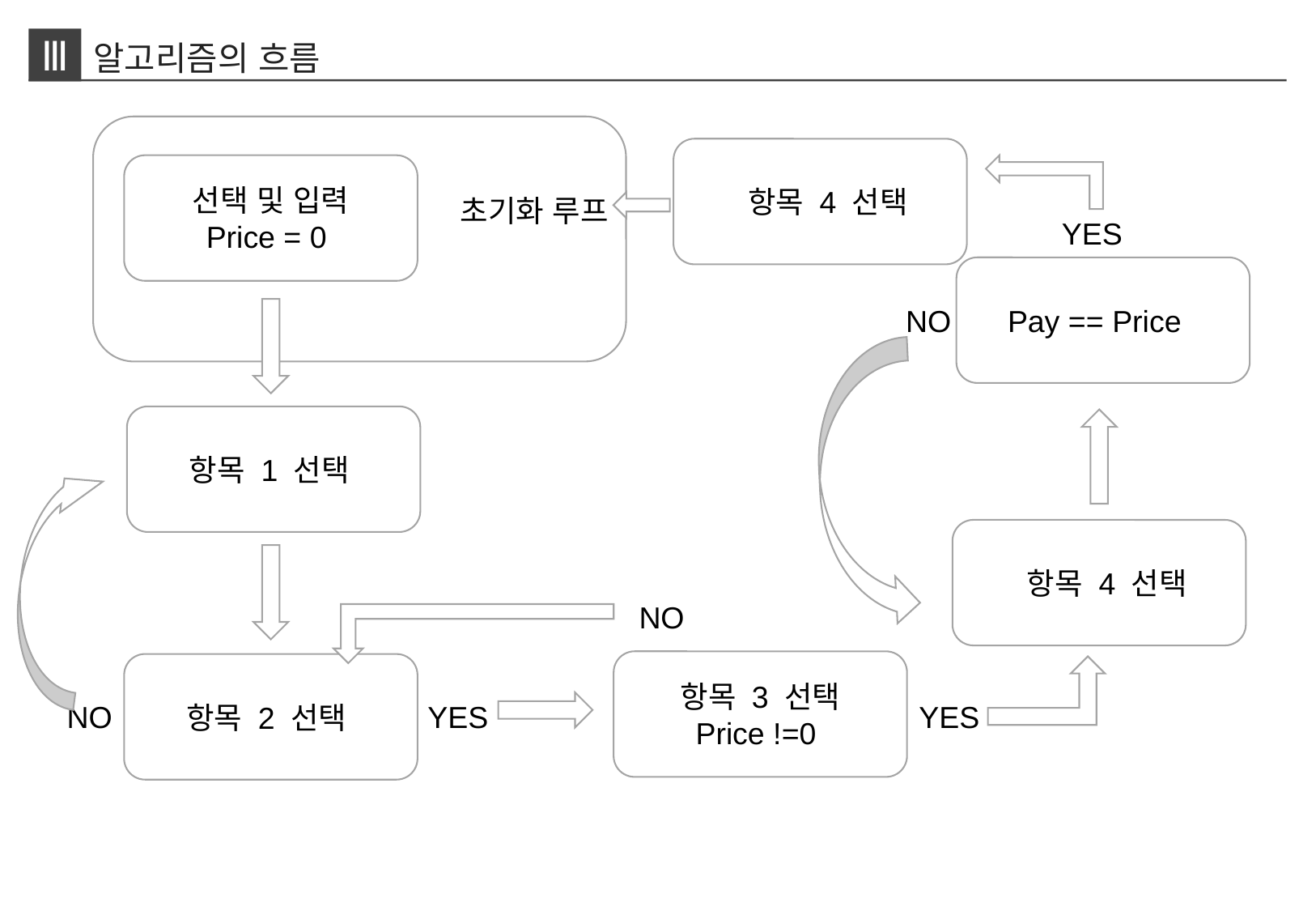

Ⅲ
알고리즘의 흐름

 항목 4 선택
선택 및 입력
Price = 0

초기화 루프
YES
Pay == Price
NO

항목 1 선택

 항목 4 선택

NO

항목 3 선택
Price !=0
항목 2 선택

NO
YES
YES